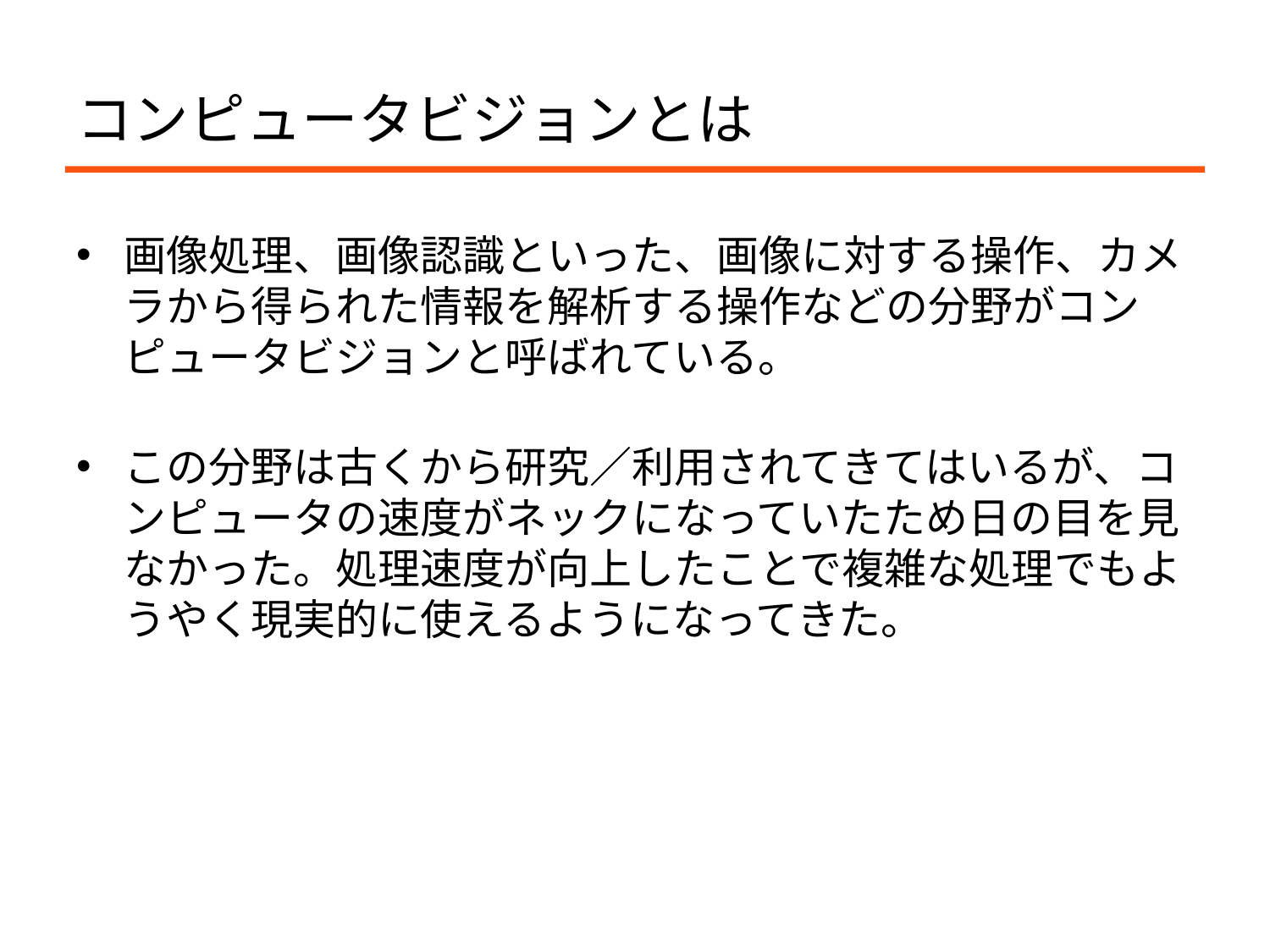

# コンピュータビジョンとは
画像処理、画像認識といった、画像に対する操作、カメラから得られた情報を解析する操作などの分野がコンピュータビジョンと呼ばれている。
この分野は古くから研究／利用されてきてはいるが、コンピュータの速度がネックになっていたため日の目を見なかった。処理速度が向上したことで複雑な処理でもようやく現実的に使えるようになってきた。